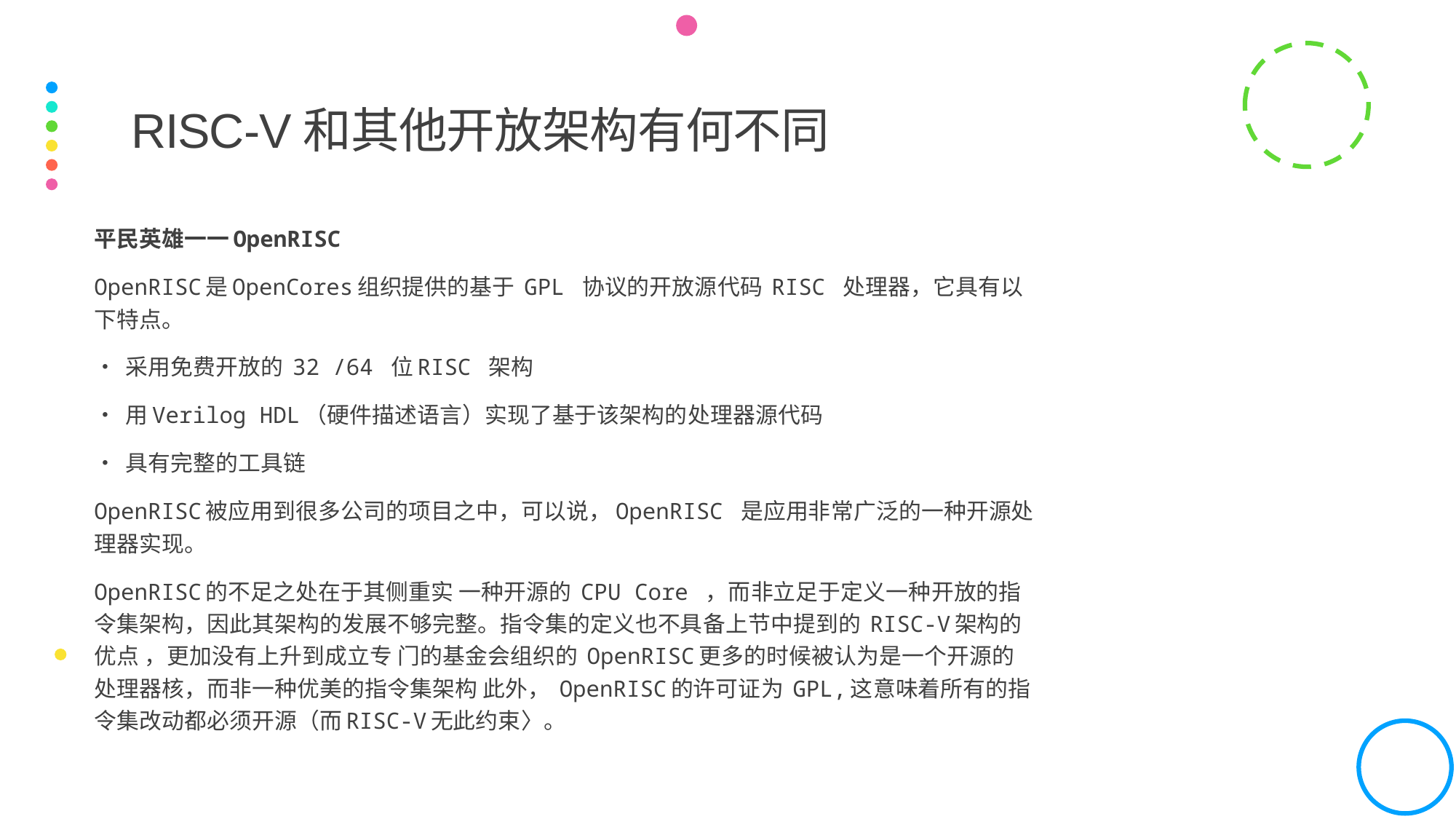

# RISC-V和其他开放架构有何不同
平民英雄一一OpenRISC
OpenRISC是OpenCores组织提供的基于 GPL 协议的开放源代码 RISC 处理器，它具有以下特点。
• 采用免费开放的 32 /64 位RISC 架构
• 用Verilog HDL（硬件描述语言）实现了基于该架构的处理器源代码
• 具有完整的工具链
OpenRISC被应用到很多公司的项目之中，可以说，OpenRISC 是应用非常广泛的一种开源处理器实现。
OpenRISC的不足之处在于其侧重实 一种开源的 CPU Core ，而非立足于定义一种开放的指令集架构，因此其架构的发展不够完整。指令集的定义也不具备上节中提到的 RISC-V架构的优点 ，更加没有上升到成立专 门的基金会组织的 OpenRISC更多的时候被认为是一个开源的处理器核，而非一种优美的指令集架构 此外， OpenRISC的许可证为 GPL,这意味着所有的指令集改动都必须开源（而RISC-V无此约束〉。